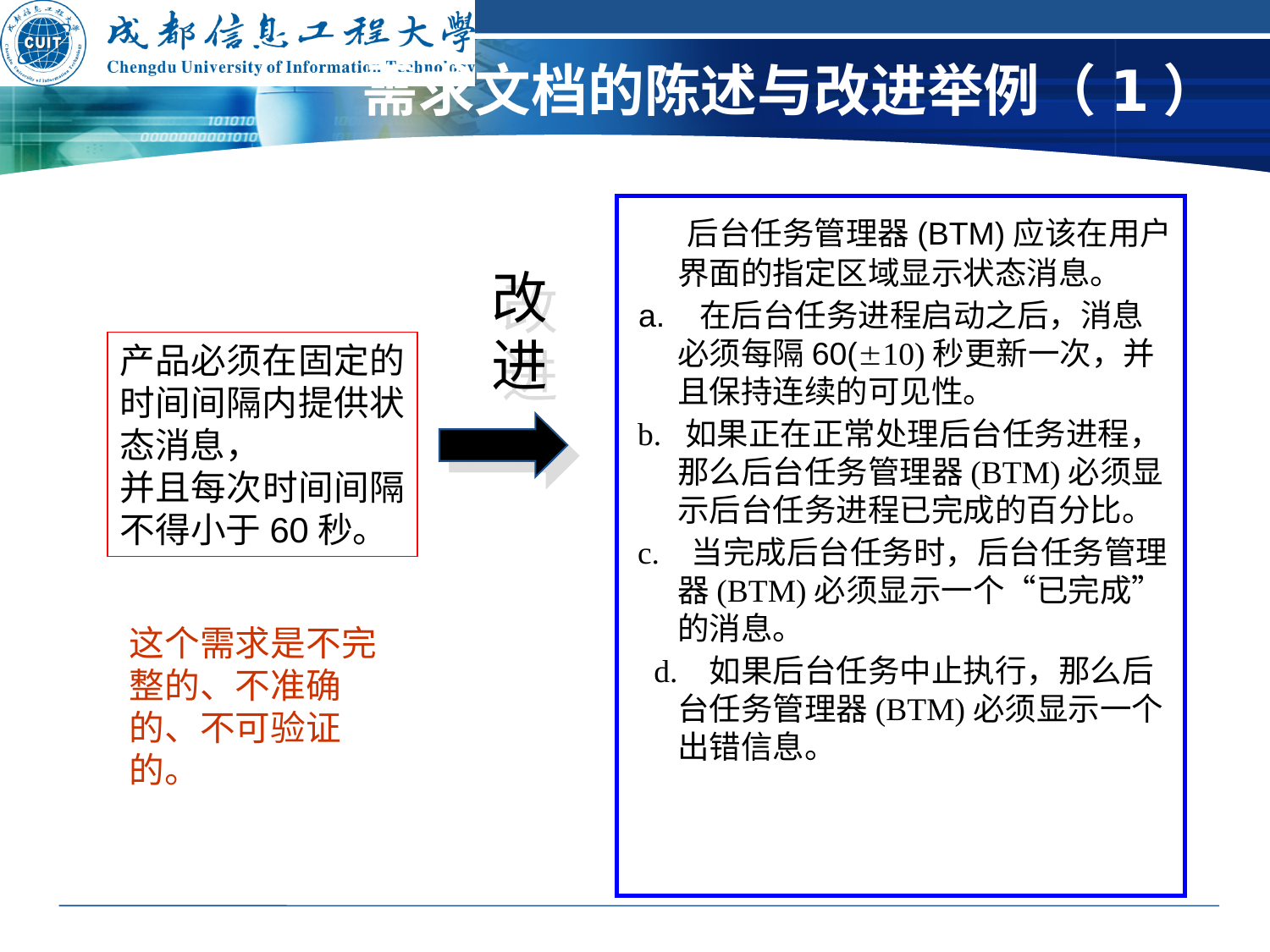

# 需求文档的陈述与改进举例（1）
     后台任务管理器(BTM)应该在用户界面的指定区域显示状态消息。
 a.   在后台任务进程启动之后，消息必须每隔60(±10)秒更新一次，并且保持连续的可见性。
 b.  如果正在正常处理后台任务进程，那么后台任务管理器(BTM)必须显示后台任务进程已完成的百分比。
 c.   当完成后台任务时，后台任务管理器(BTM)必须显示一个“已完成”的消息。
   d.   如果后台任务中止执行，那么后台任务管理器(BTM)必须显示一个出错信息。
改
进
产品必须在固定的时间间隔内提供状态消息，
并且每次时间间隔不得小于60秒。

这个需求是不完整的、不准确的、不可验证的。